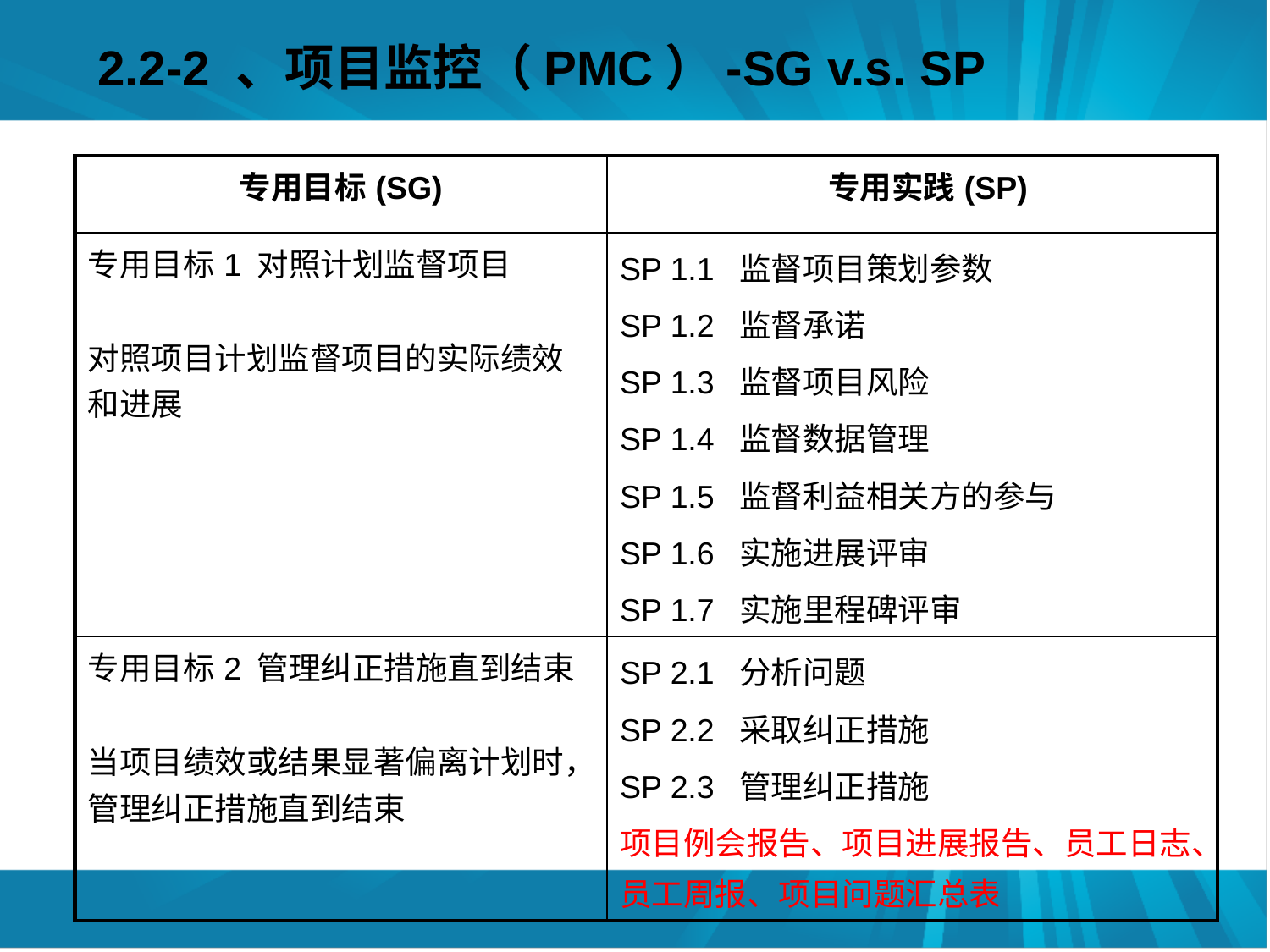

# 2.2-2 、项目监控（PMC）-SG v.s. SP
| 专用目标(SG) | 专用实践(SP) |
| --- | --- |
| 专用目标1 对照计划监督项目 对照项目计划监督项目的实际绩效和进展 | SP 1.1 监督项目策划参数 SP 1.2 监督承诺 SP 1.3 监督项目风险 SP 1.4 监督数据管理 SP 1.5 监督利益相关方的参与 SP 1.6 实施进展评审 SP 1.7 实施里程碑评审 |
| 专用目标2 管理纠正措施直到结束 当项目绩效或结果显著偏离计划时，管理纠正措施直到结束 | SP 2.1 分析问题 SP 2.2 采取纠正措施 SP 2.3 管理纠正措施 项目例会报告、项目进展报告、员工日志、员工周报、项目问题汇总表 |